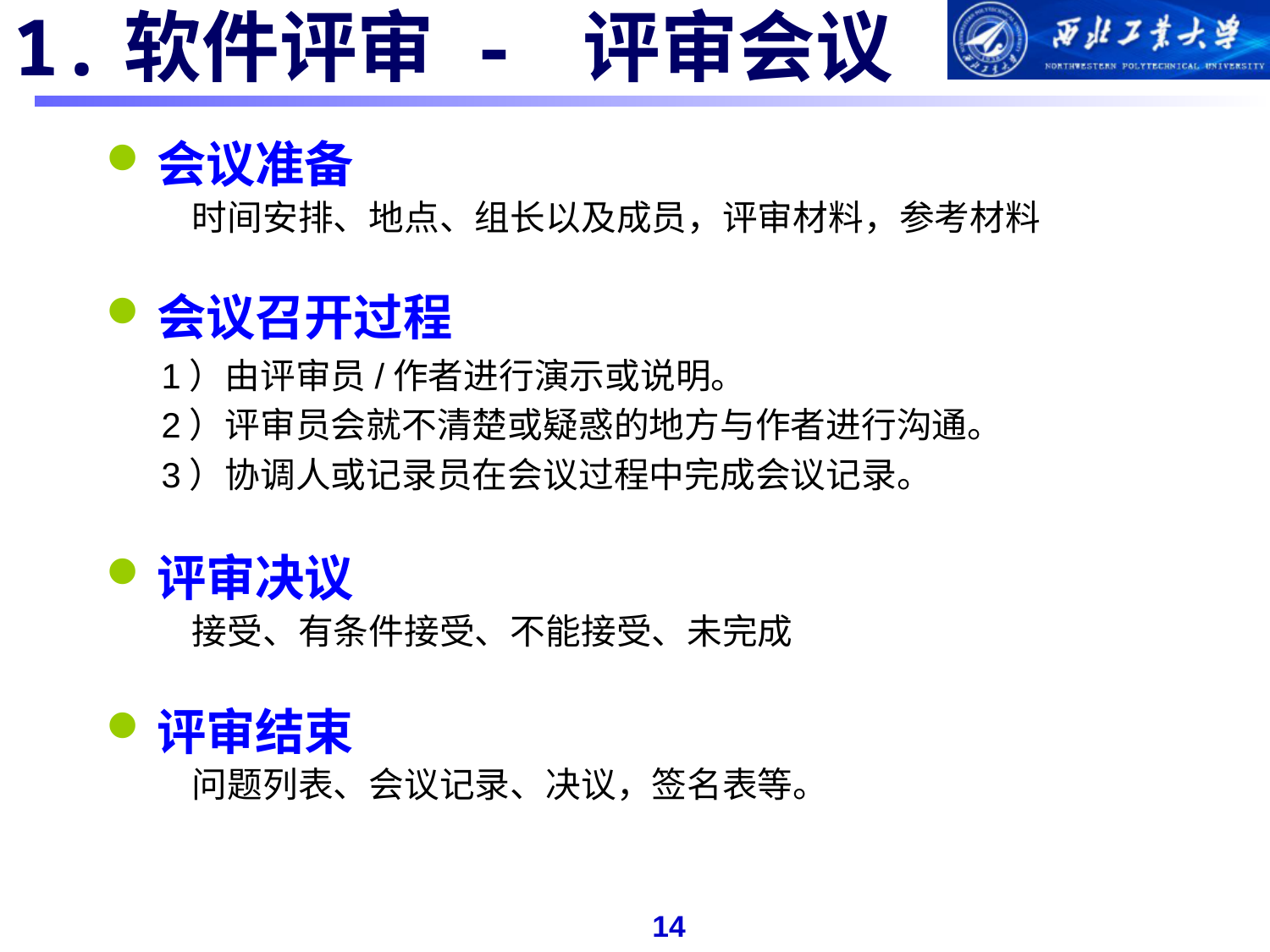

#
1.软件评审 - 评审会议
会议准备
时间安排、地点、组长以及成员，评审材料，参考材料

会议召开过程
1）由评审员/作者进行演示或说明。
2）评审员会就不清楚或疑惑的地方与作者进行沟通。
3）协调人或记录员在会议过程中完成会议记录。

评审决议
接受、有条件接受、不能接受、未完成

评审结束
问题列表、会议记录、决议，签名表等。